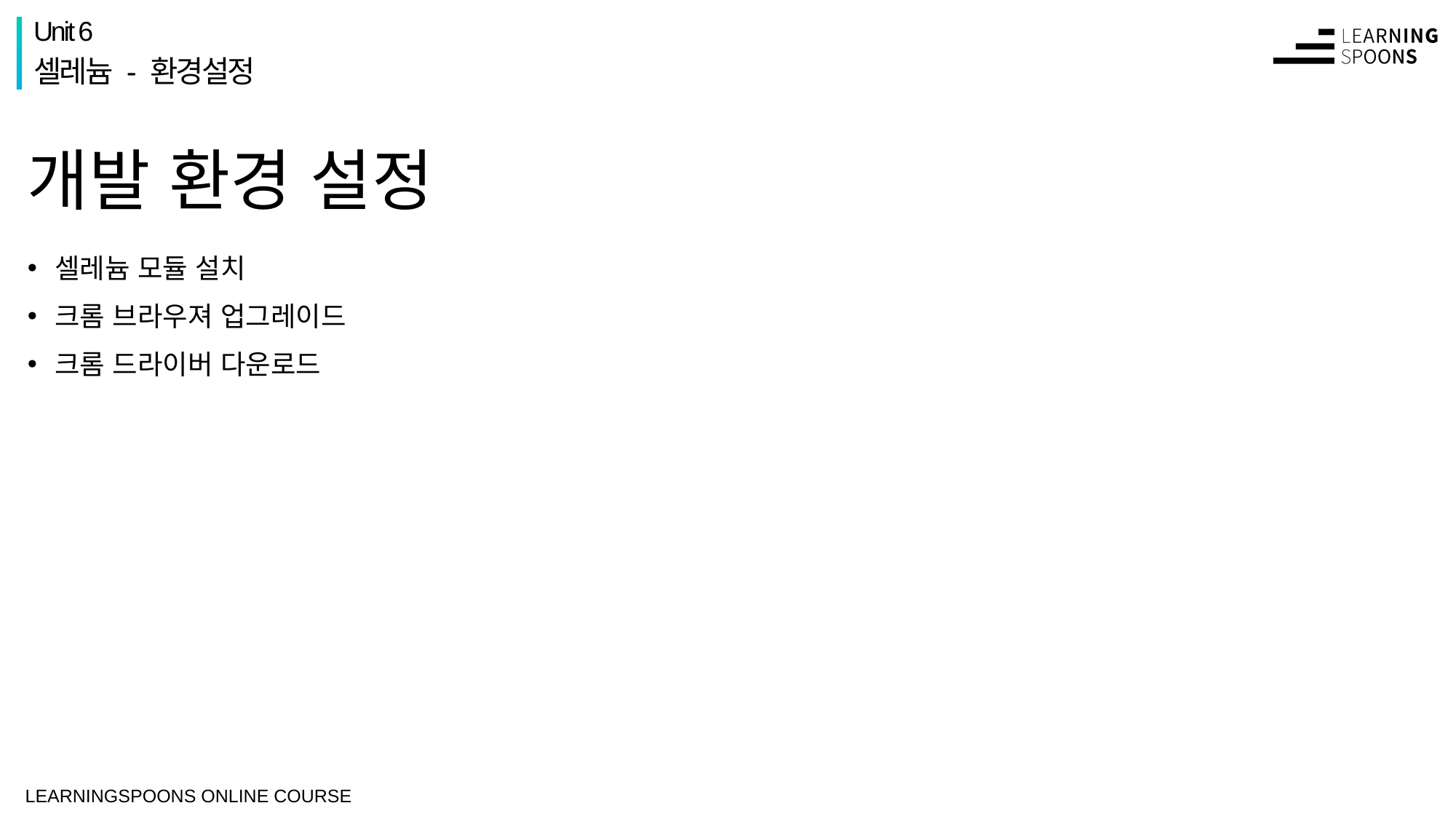

Unit 6
셀레늄 - 환경설정
# 개발 환경 설정
셀레늄 모듈 설치
크롬 브라우져 업그레이드
크롬 드라이버 다운로드